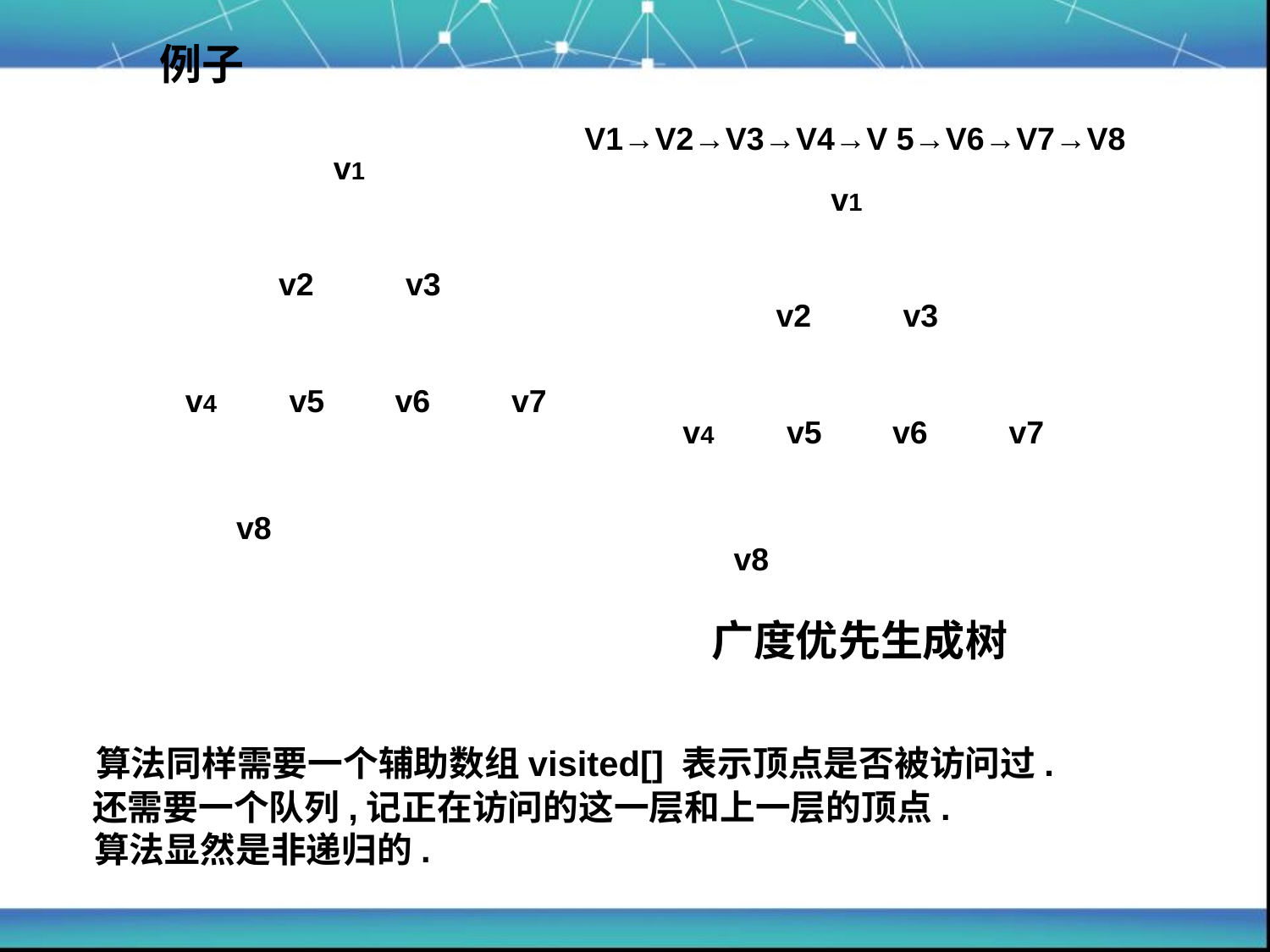

例子
V1→V2→V3→V4→V 5→V6→V7→V8
v1

v2
v3

v4
v5
v6
v7

v8
v1

v2
v3

v4
v5
v6
v7

v8
广度优先生成树
 算法同样需要一个辅助数组visited[] 表示顶点是否被访问过.
 还需要一个队列,记正在访问的这一层和上一层的顶点.
 算法显然是非递归的.